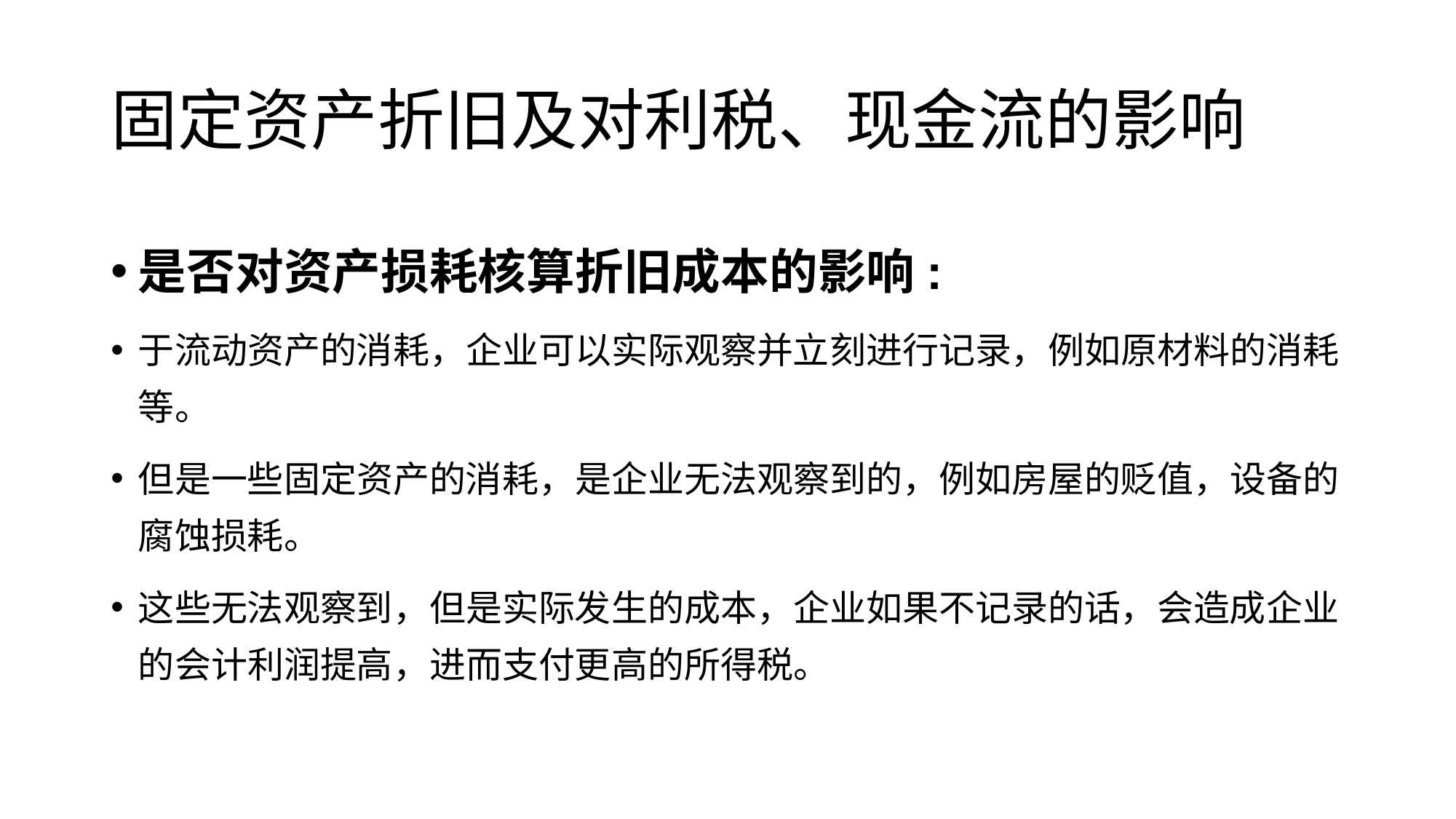

# 固定资产折旧及对利税、现金流的影响
是否对资产损耗核算折旧成本的影响:
于流动资产的消耗，企业可以实际观察并立刻进行记录，例如原材料的消耗等。
但是一些固定资产的消耗，是企业无法观察到的，例如房屋的贬值，设备的腐蚀损耗。
这些无法观察到，但是实际发生的成本，企业如果不记录的话，会造成企业的会计利润提高，进而支付更高的所得税。